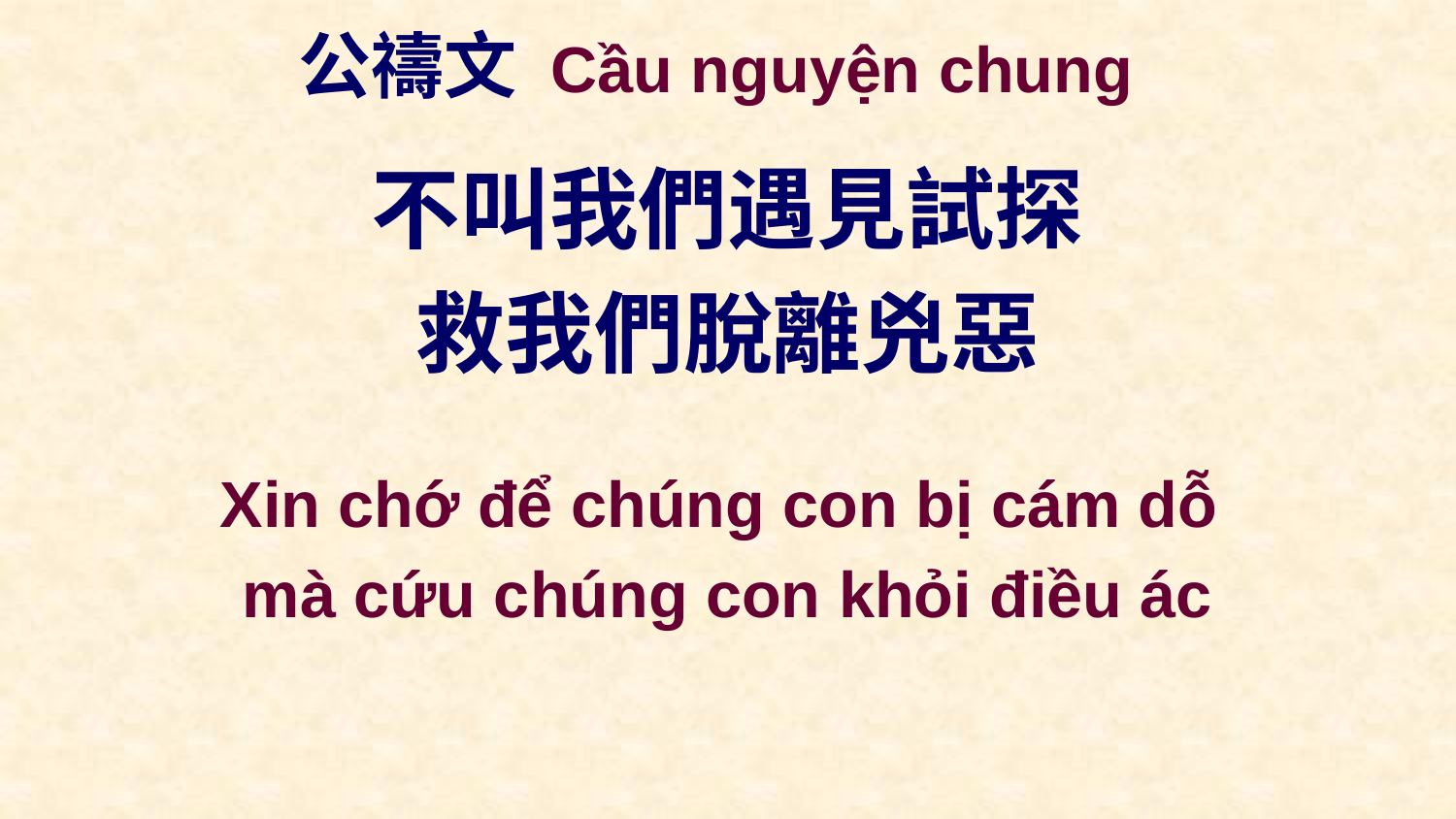

# 公禱文 Cầu nguyện chung
不叫我們遇見試探
救我們脫離兇惡
Xin chớ để chúng con bị cám dỗ
mà cứu chúng con khỏi điều ác